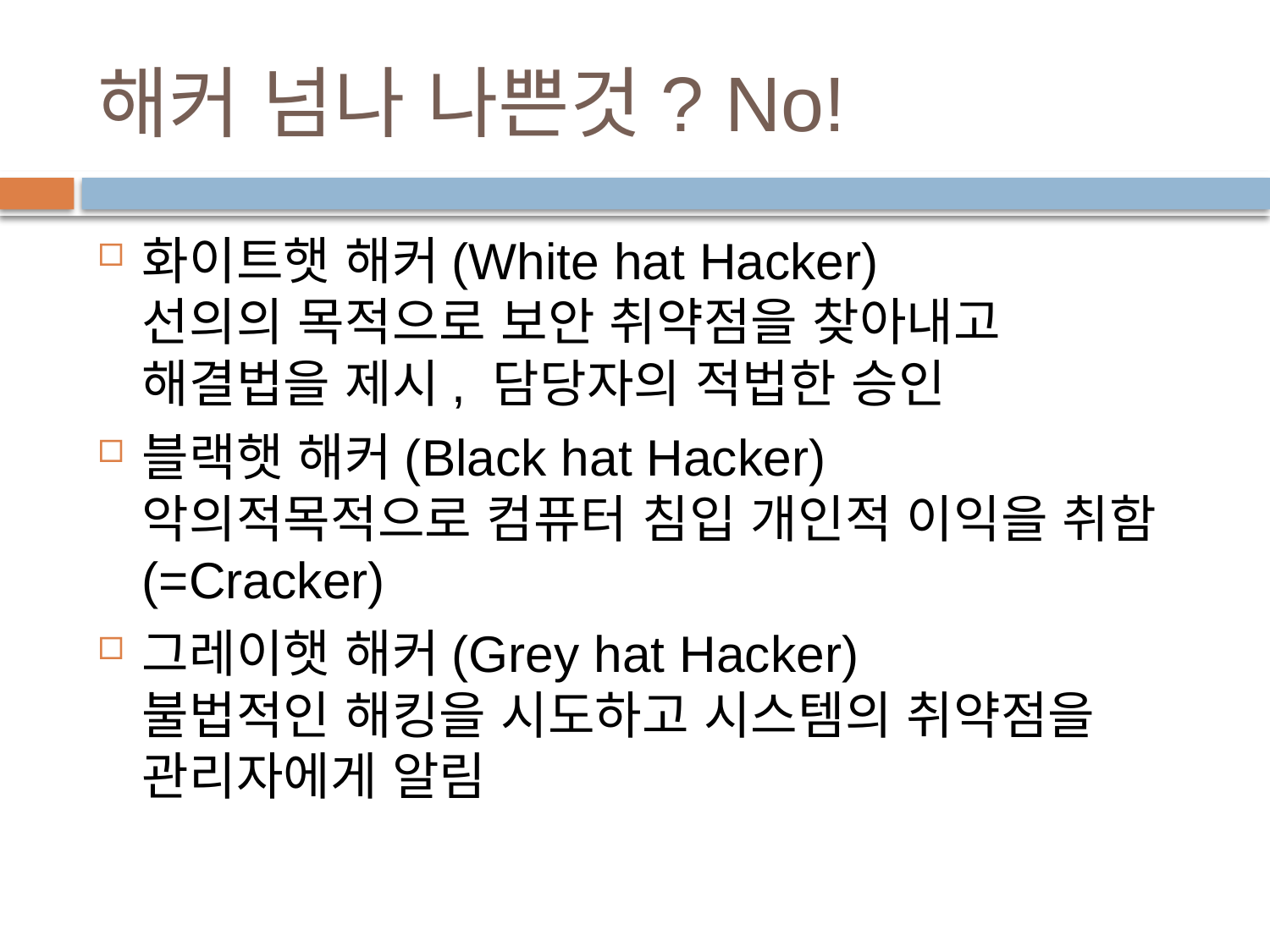

# 해커 넘나 나쁜것? No!
화이트햇 해커(White hat Hacker)
선의의 목적으로 보안 취약점을 찾아내고 해결법을 제시, 담당자의 적법한 승인
블랙햇 해커(Black hat Hacker)
악의적목적으로 컴퓨터 침입 개인적 이익을 취함(=Cracker)
그레이햇 해커(Grey hat Hacker)
불법적인 해킹을 시도하고 시스템의 취약점을 관리자에게 알림